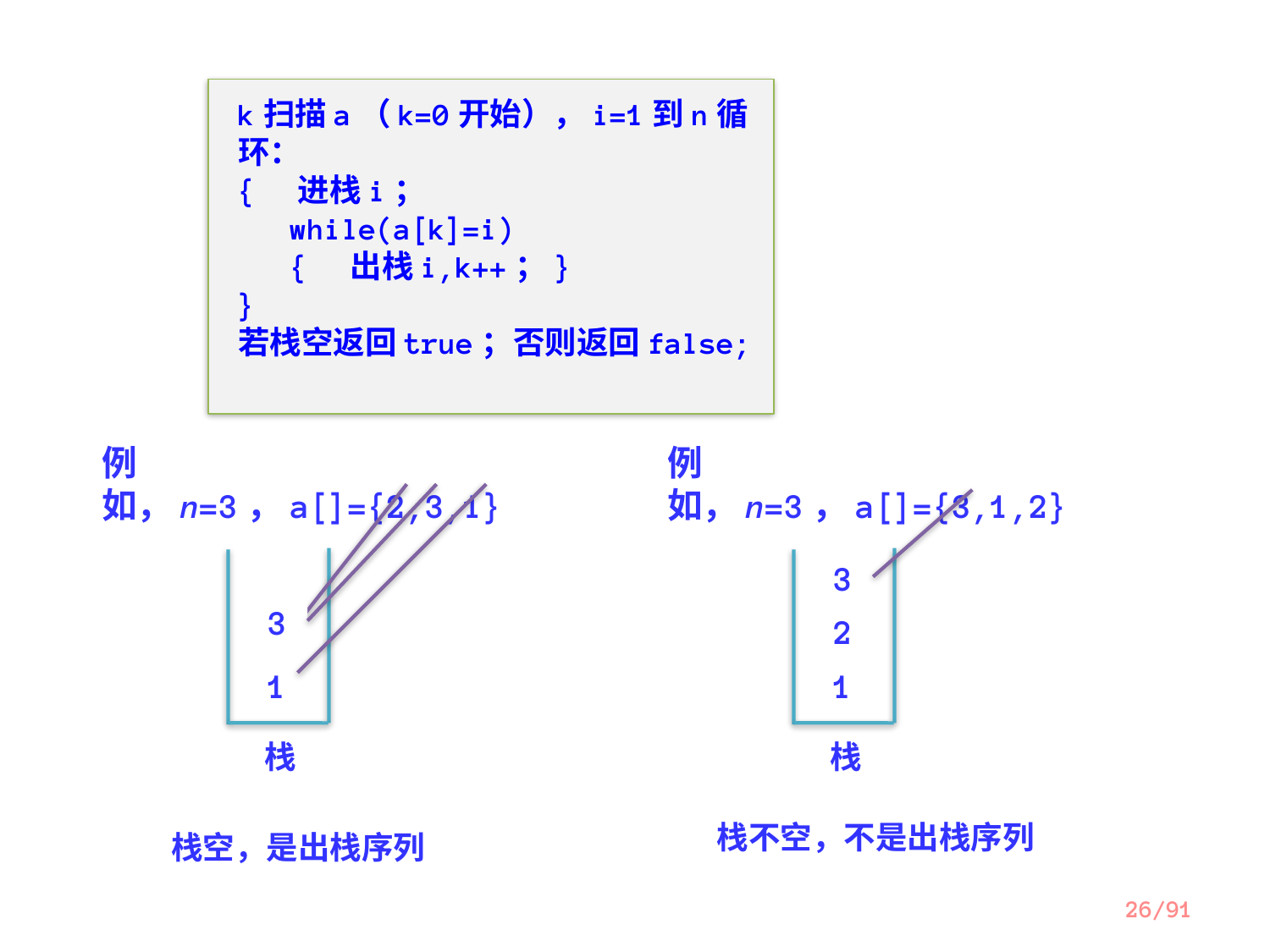

k扫描a（k=0开始），i=1到n循环：
{  进栈i；
   while(a[k]=i)
   {  出栈i,k++；}
}
若栈空返回true；否则返回false;
例如，n=3，a[]={2,3,1}
例如，n=3，a[]={3,1,2}

栈

栈
3
3
2
2
1
1
栈不空，不是出栈序列
栈空，是出栈序列
26/91